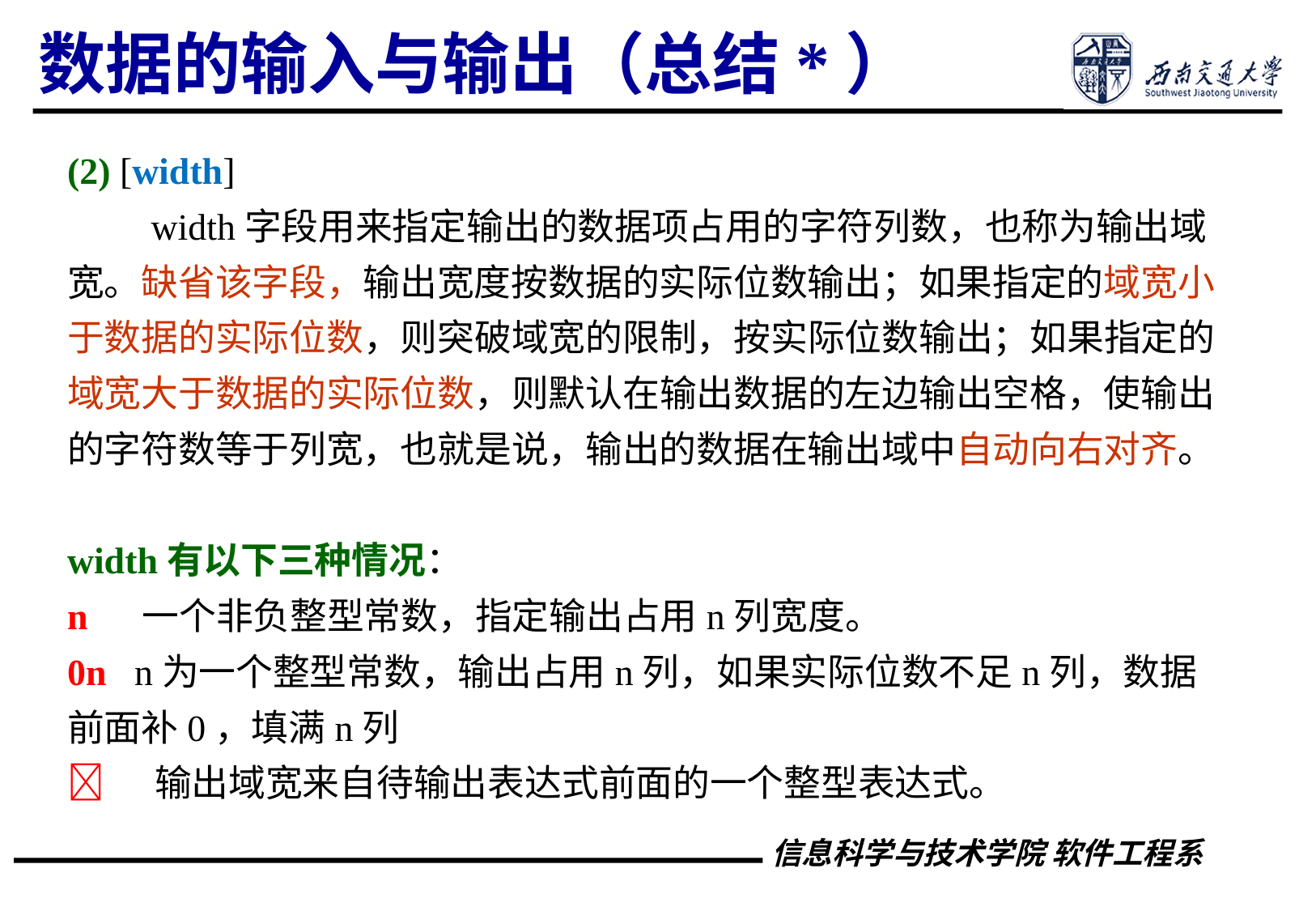

数据的输入与输出（总结*）
(2) [width]
         width字段用来指定输出的数据项占用的字符列数，也称为输出域宽。缺省该字段，输出宽度按数据的实际位数输出；如果指定的域宽小于数据的实际位数，则突破域宽的限制，按实际位数输出；如果指定的域宽大于数据的实际位数，则默认在输出数据的左边输出空格，使输出的字符数等于列宽，也就是说，输出的数据在输出域中自动向右对齐。

width有以下三种情况：
n　 一个非负整型常数，指定输出占用n列宽度。
0n   n为一个整型常数，输出占用n列，如果实际位数不足n列，数据前面补0，填满n列
∗     输出域宽来自待输出表达式前面的一个整型表达式。